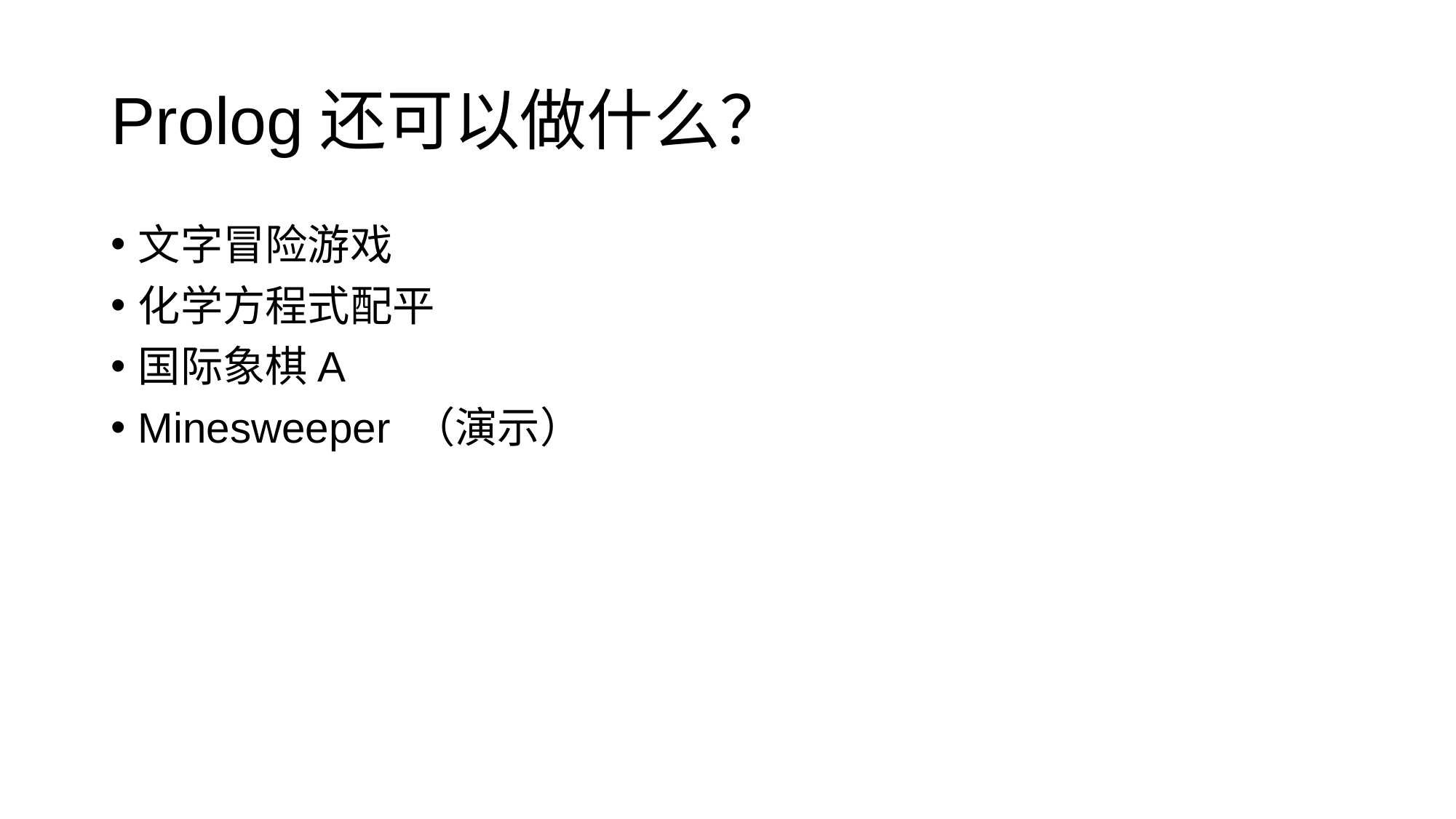

# Prolog还可以做什么？
文字冒险游戏
化学方程式配平
国际象棋A
Minesweeper （演示）